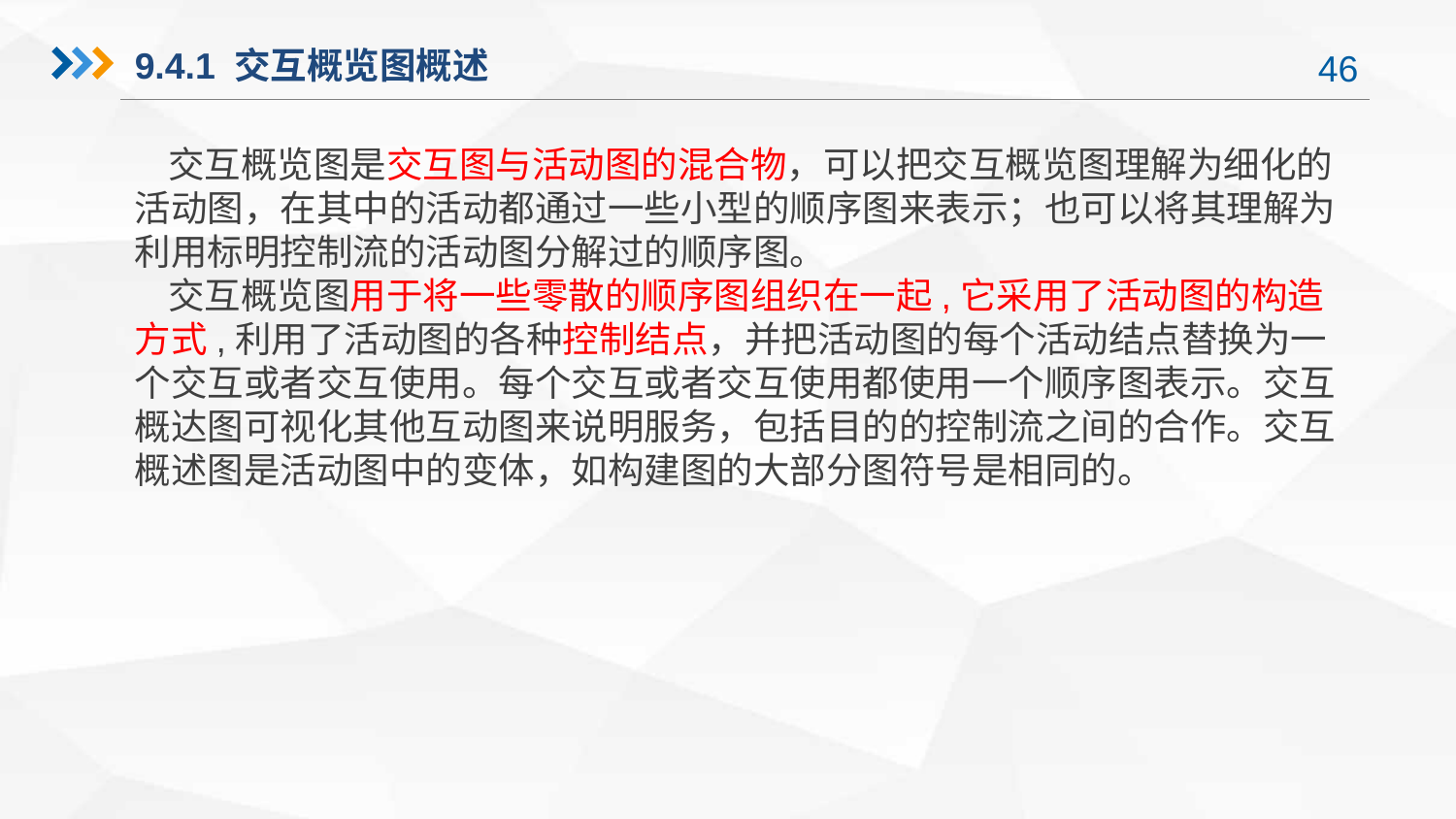

9.4.1 交互概览图概述
   交互概览图是交互图与活动图的混合物，可以把交互概览图理解为细化的活动图，在其中的活动都通过一些小型的顺序图来表示；也可以将其理解为利用标明控制流的活动图分解过的顺序图。
   交互概览图用于将一些零散的顺序图组织在一起,它采用了活动图的构造方式,利用了活动图的各种控制结点，并把活动图的每个活动结点替换为一个交互或者交互使用。每个交互或者交互使用都使用一个顺序图表示。交互概达图可视化其他互动图来说明服务，包括目的的控制流之间的合作。交互概述图是活动图中的变体，如构建图的大部分图符号是相同的。